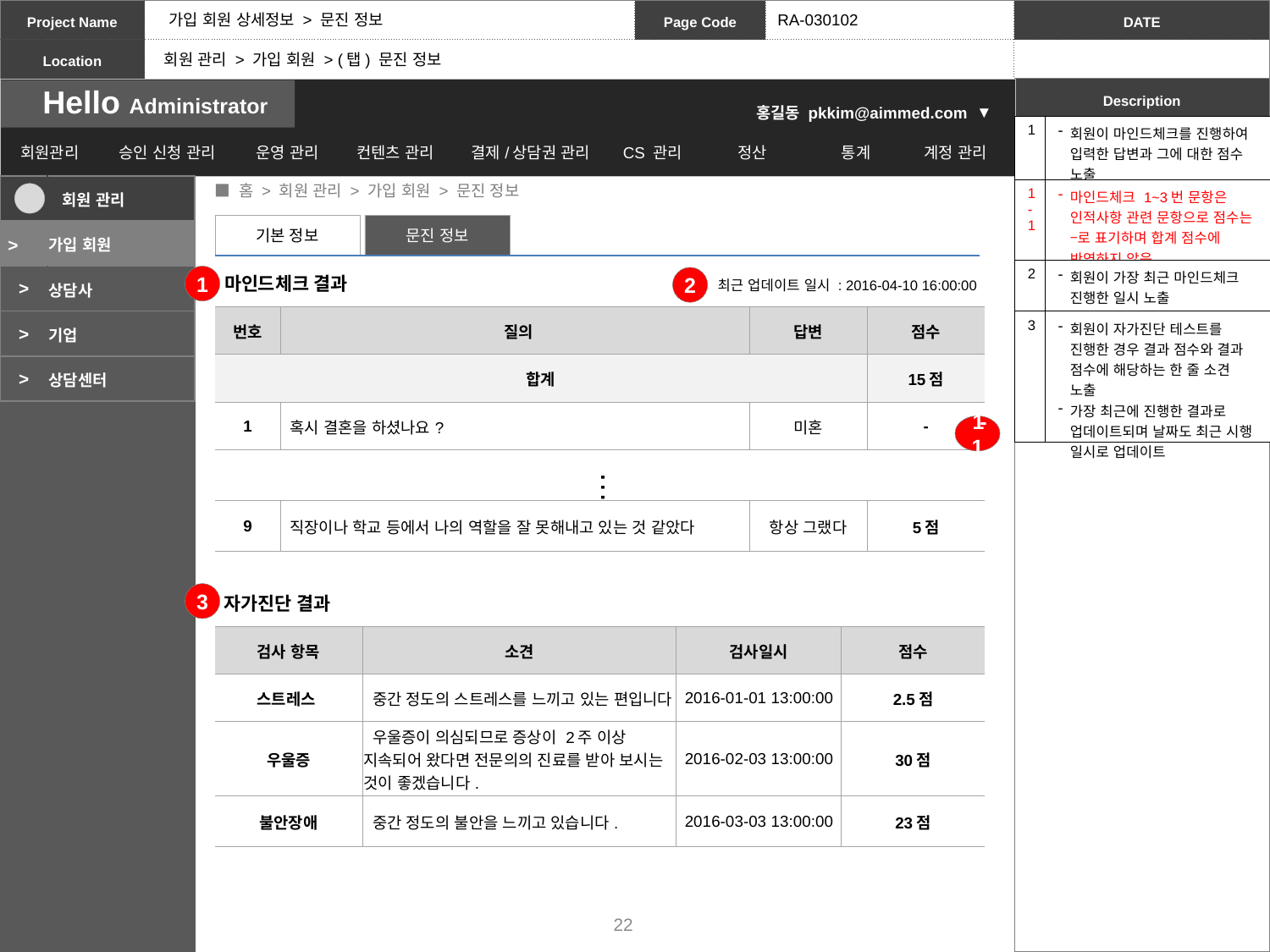

가입 회원 상세정보 > 문진 정보
RA-030102
회원 관리 > 가입 회원 > (탭) 문진 정보
| 1 | 회원이 마인드체크를 진행하여 입력한 답변과 그에 대한 점수 노출 |
| --- | --- |
| 1-1 | 마인드체크 1~3번 문항은 인적사항 관련 문항으로 점수는 –로 표기하며 합계 점수에 반영하지 않음 |
| 2 | 회원이 가장 최근 마인드체크 진행한 일시 노출 |
| 3 | 회원이 자가진단 테스트를 진행한 경우 결과 점수와 결과 점수에 해당하는 한 줄 소견 노출 가장 최근에 진행한 결과로 업데이트되며 날짜도 최근 시행 일시로 업데이트 |
■ 홈 > 회원 관리 > 가입 회원 > 문진 정보

|  | 회원 관리 |
| --- | --- |
| > | 가입 회원 |
| > | 상담사 |
| > | 기업 |
| > | 상담센터 |

기본 정보
문진 정보
1
마인드체크 결과
2
최근 업데이트 일시 : 2016-04-10 16:00:00
| 번호 | 질의 | 답변 | 점수 |
| --- | --- | --- | --- |
| 합계 |  |  | 15점 |
| 1 | 혹시 결혼을 하셨나요? | 미혼 | - |
|  |  |  |  |
| 9 | 직장이나 학교 등에서 나의 역할을 잘 못해내고 있는 것 같았다 | 항상 그랬다 | 5점 |
1-1
…
3
자가진단 결과
| 검사 항목 | 소견 | 검사일시 | 점수 |
| --- | --- | --- | --- |
| 스트레스 | 중간 정도의 스트레스를 느끼고 있는 편입니다. | 2016-01-01 13:00:00 | 2.5점 |
| 우울증 | 우울증이 의심되므로 증상이 2주 이상 지속되어 왔다면 전문의의 진료를 받아 보시는 것이 좋겠습니다. | 2016-02-03 13:00:00 | 30점 |
| 불안장애 | 중간 정도의 불안을 느끼고 있습니다. | 2016-03-03 13:00:00 | 23점 |
22